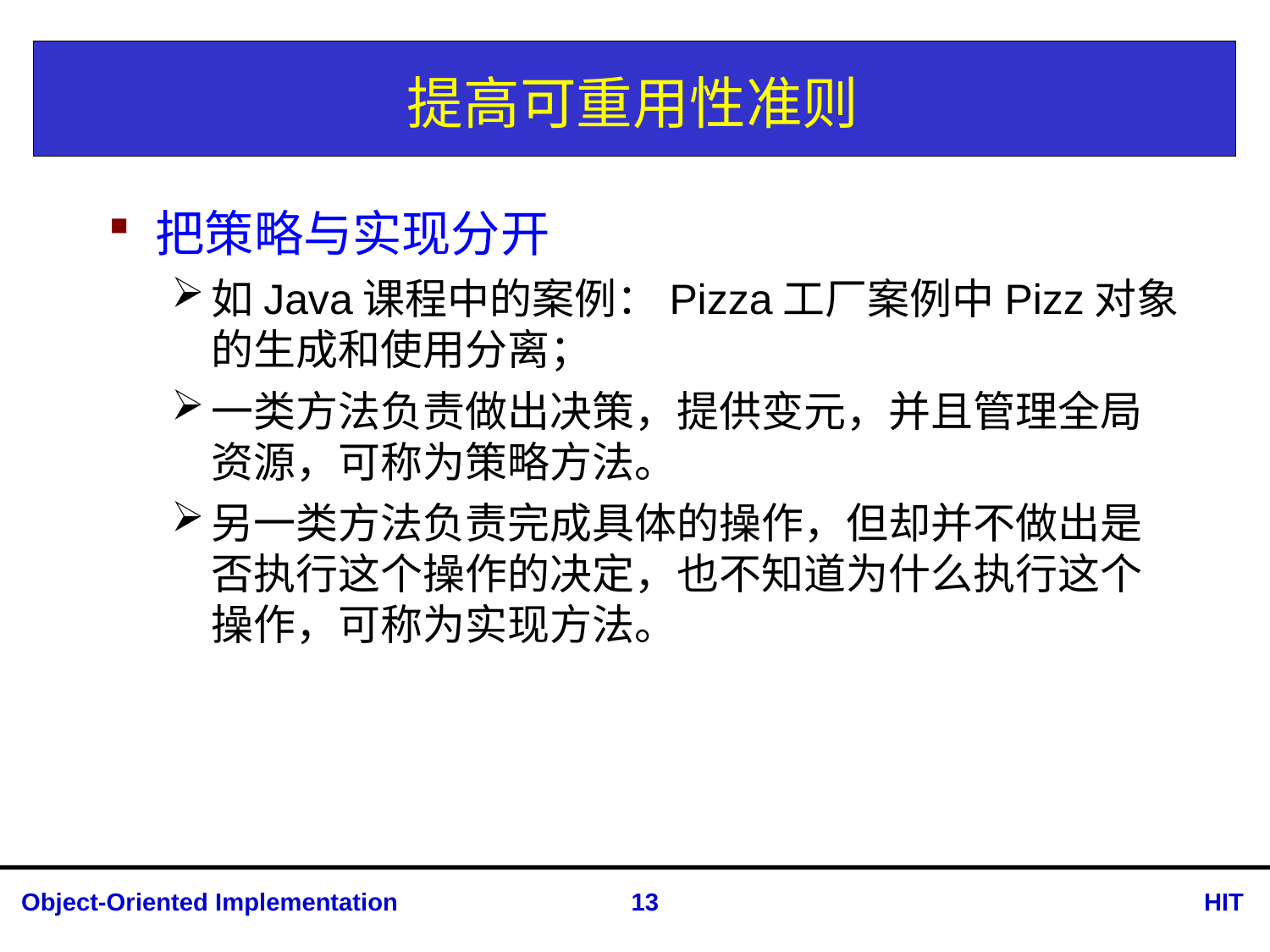

# 提高可重用性准则
把策略与实现分开
如Java课程中的案例：Pizza工厂案例中Pizz对象的生成和使用分离；
一类方法负责做出决策，提供变元，并且管理全局资源，可称为策略方法。
另一类方法负责完成具体的操作，但却并不做出是否执行这个操作的决定，也不知道为什么执行这个操作，可称为实现方法。